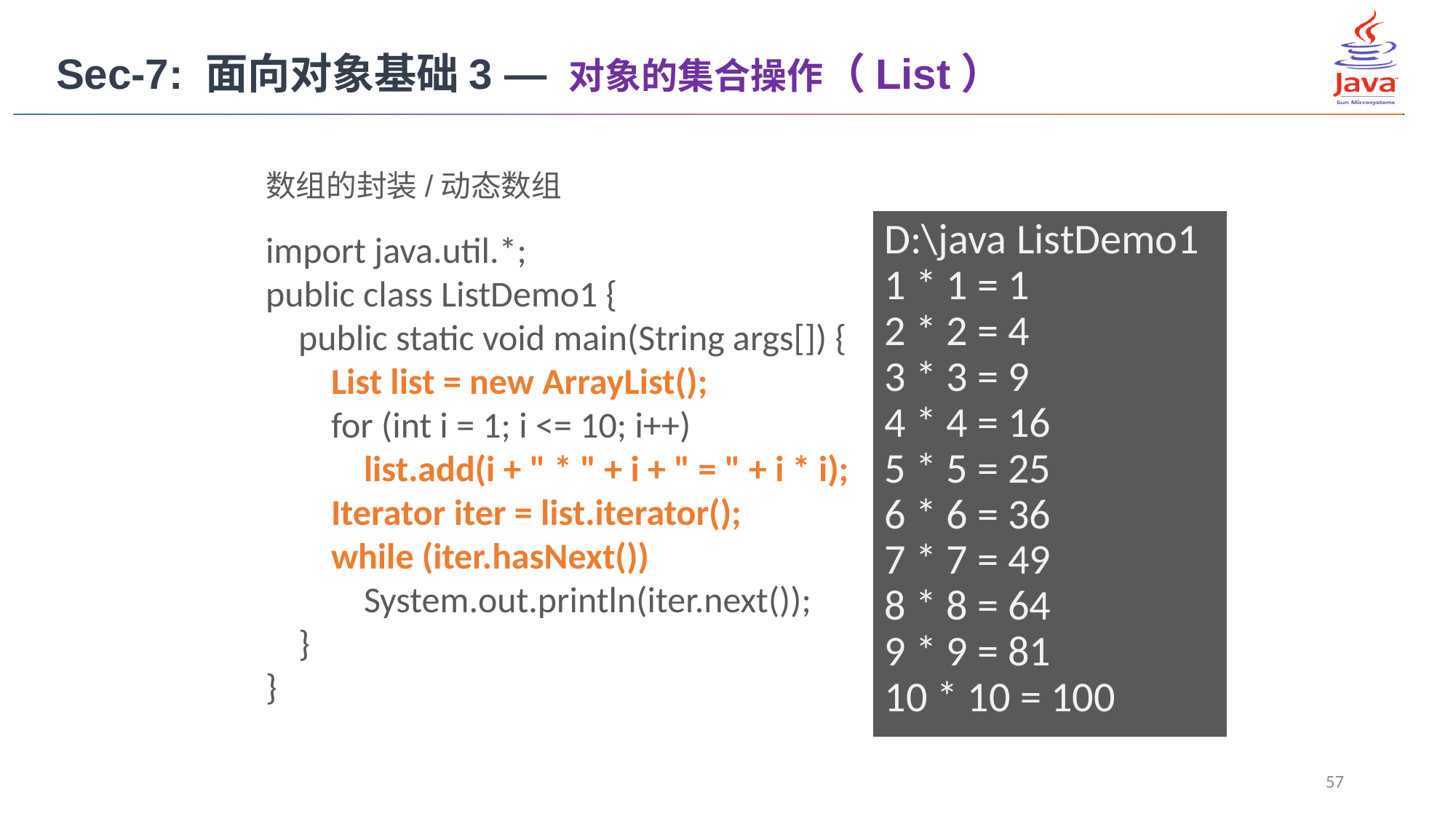

Sec-7: 面向对象基础3 — 对象的集合操作（List）
数组的封装/动态数组
D:\java ListDemo1
1 * 1 = 1
2 * 2 = 4
3 * 3 = 9
4 * 4 = 16
5 * 5 = 25
6 * 6 = 36
7 * 7 = 49
8 * 8 = 64
9 * 9 = 81
10 * 10 = 100

import java.util.*;
public class ListDemo1 {
    public static void main(String args[]) {
        List list = new ArrayList();
        for (int i = 1; i <= 10; i++)
            list.add(i + " * " + i + " = " + i * i);
        Iterator iter = list.iterator();
        while (iter.hasNext())
            System.out.println(iter.next());
    }
}
57